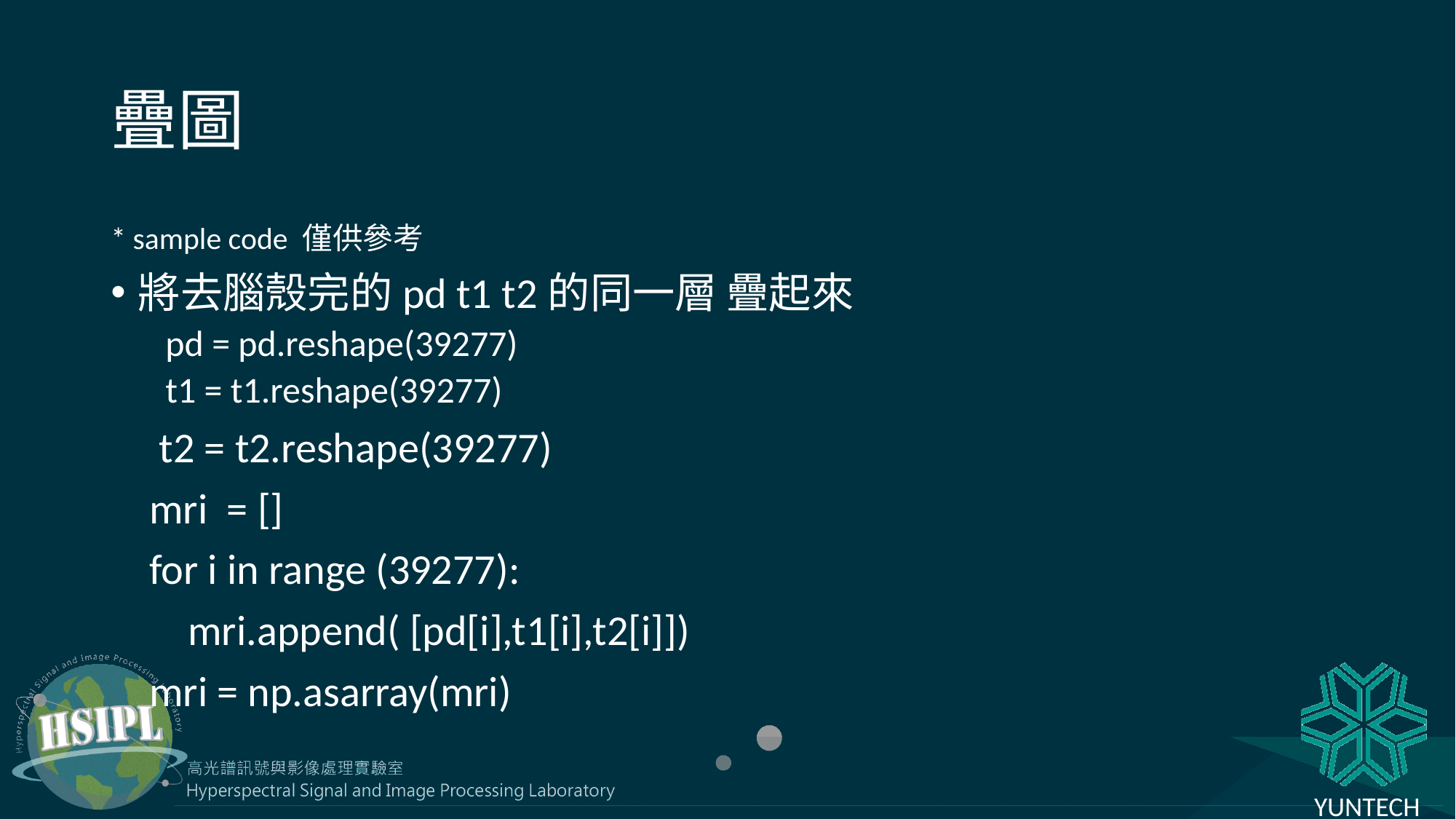

# 疊圖
* sample code 僅供參考
將去腦殼完的pd t1 t2的同一層 疊起來
pd = pd.reshape(39277)
t1 = t1.reshape(39277)
     t2 = t2.reshape(39277)
    mri  = []
    for i in range (39277):
        mri.append( [pd[i],t1[i],t2[i]])
    mri = np.asarray(mri)